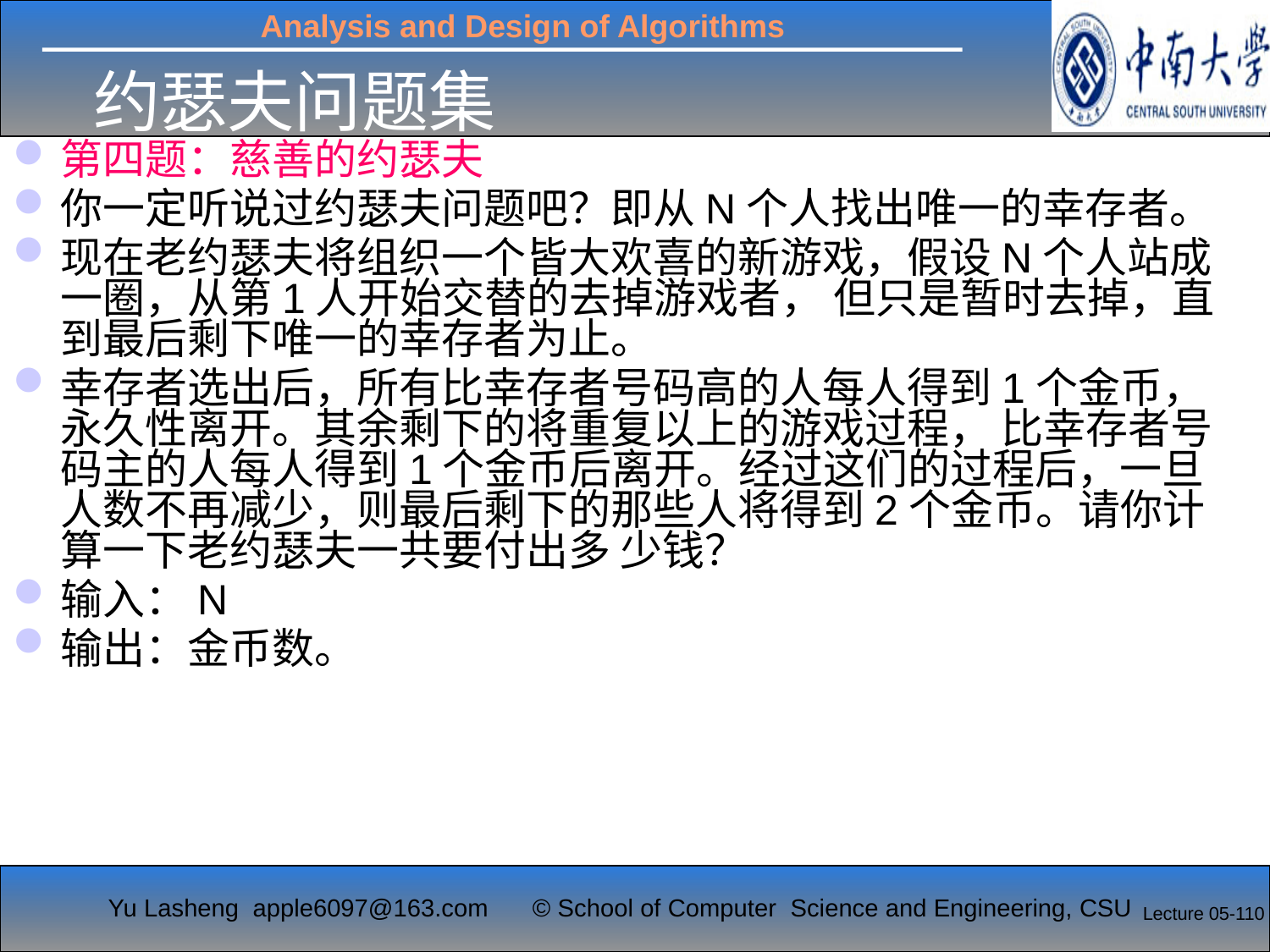

约瑟夫问题集
第四题：慈善的约瑟夫
你一定听说过约瑟夫问题吧？即从N个人找出唯一的幸存者。
现在老约瑟夫将组织一个皆大欢喜的新游戏，假设N个人站成一圈，从第1人开始交替的去掉游戏者， 但只是暂时去掉，直到最后剩下唯一的幸存者为止。
幸存者选出后，所有比幸存者号码高的人每人得到1个金币，永久性离开。其余剩下的将重复以上的游戏过程， 比幸存者号码主的人每人得到1个金币后离开。经过这们的过程后，一旦人数不再减少，则最后剩下的那些人将得到2个金币。请你计算一下老约瑟夫一共要付出多 少钱？
输入：N
输出：金币数。

Lecture 05-110